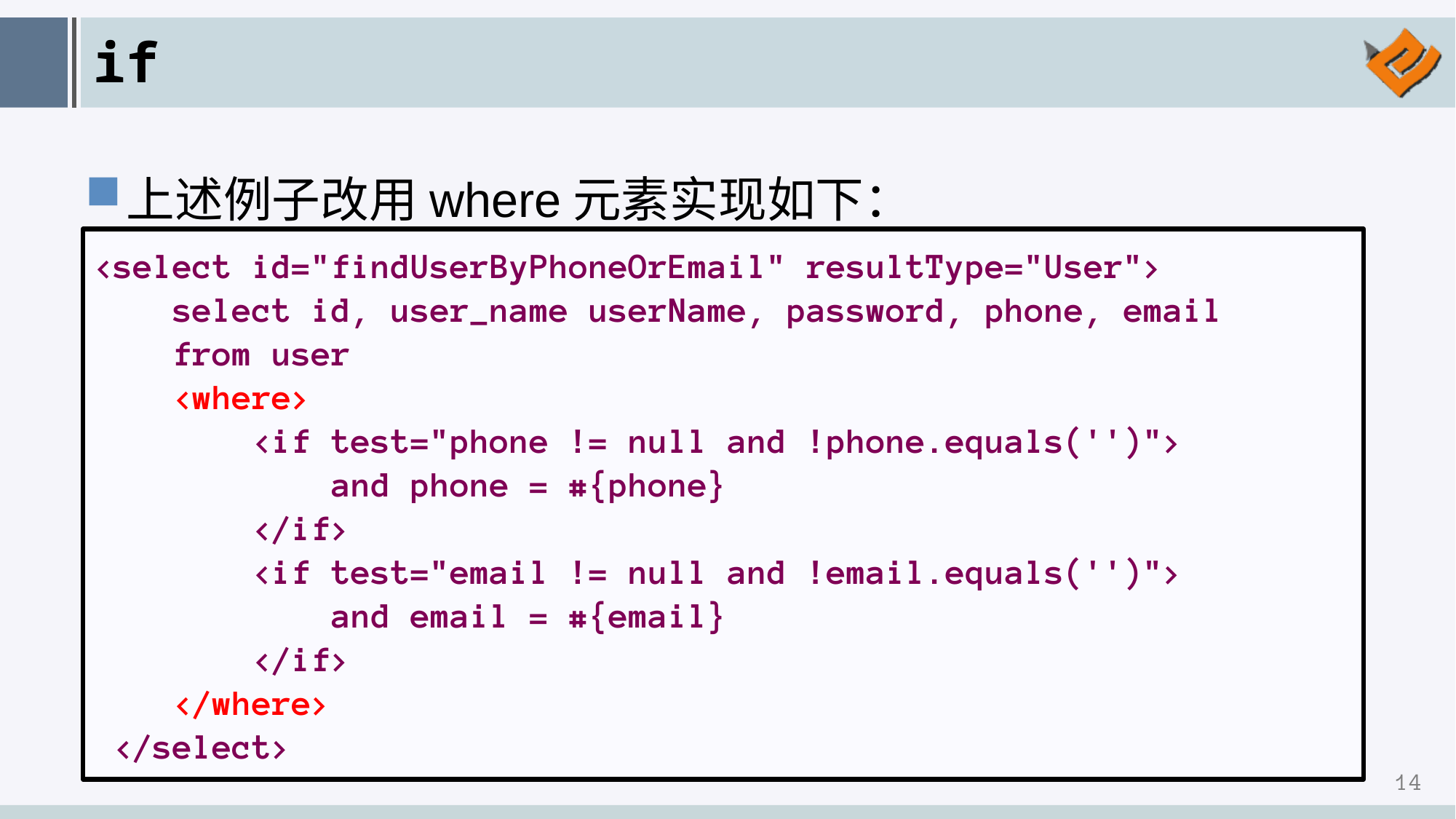

# if
上述例子改用where元素实现如下：
<select id="findUserByPhoneOrEmail" resultType="User">
    select id, user_name userName, password, phone, email
    from user
    <where>
        <if test="phone != null and !phone.equals('')">
            and phone = #{phone}
        </if>
        <if test="email != null and !email.equals('')">
            and email = #{email}
        </if>
    </where>
 </select>